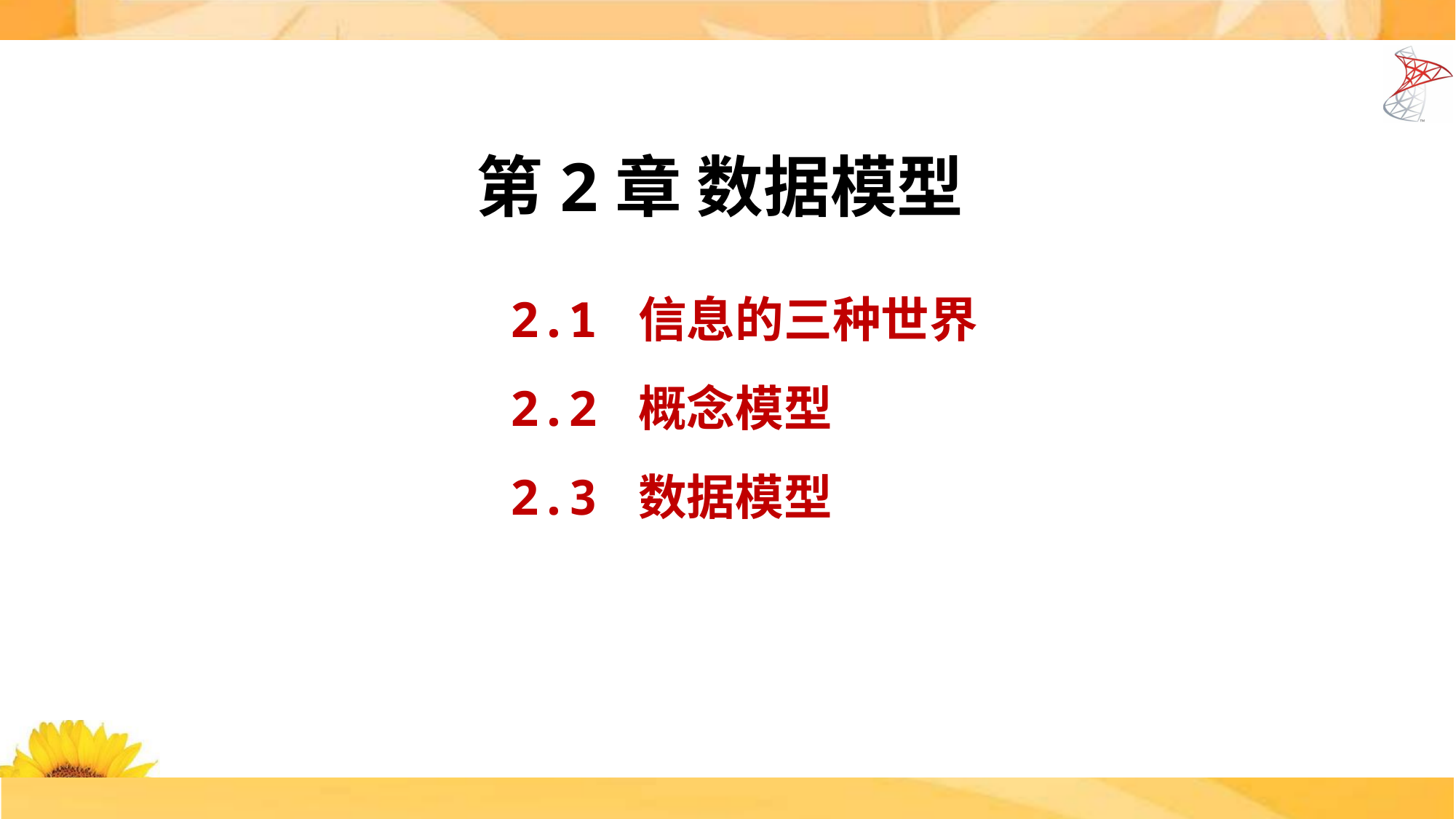

# 第2章 数据模型
2.1 信息的三种世界
2.2 概念模型
2.3 数据模型